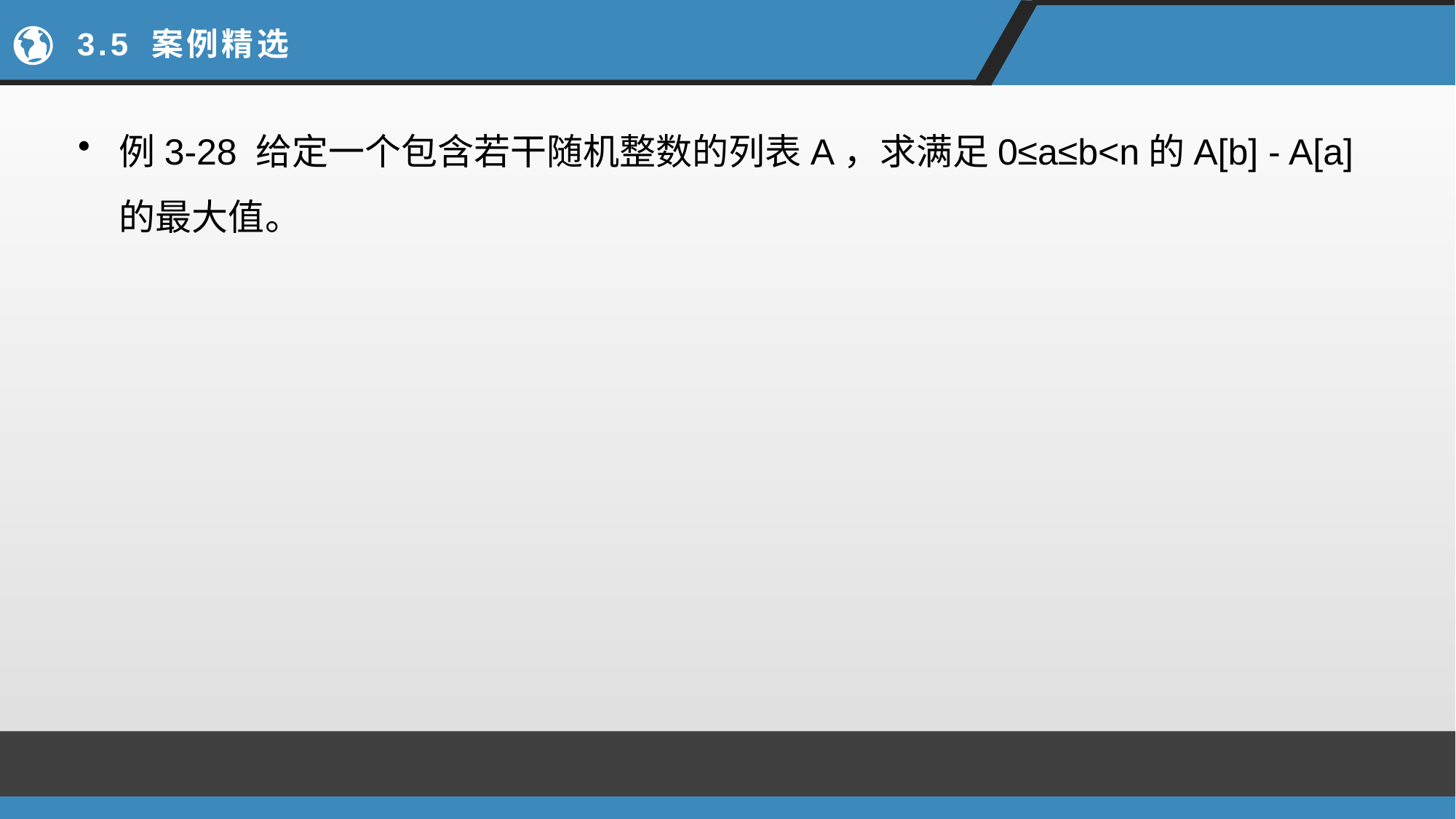

# 3.5 案例精选

例3-28 给定一个包含若干随机整数的列表A，求满足0≤a≤b<n的A[b] - A[a]的最大值。